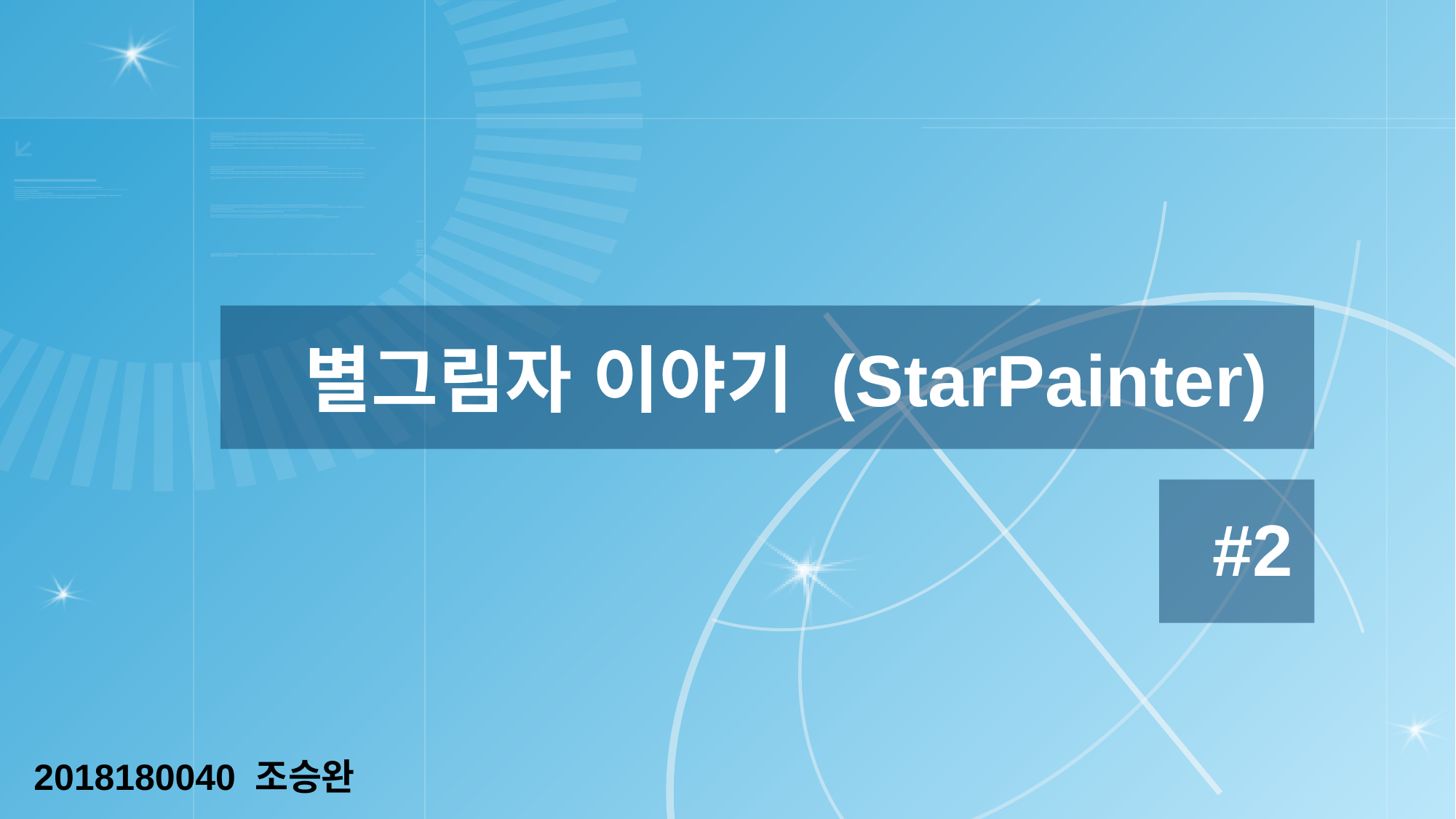

# 별그림자 이야기 (StarPainter)

#2

2018180040 조승완